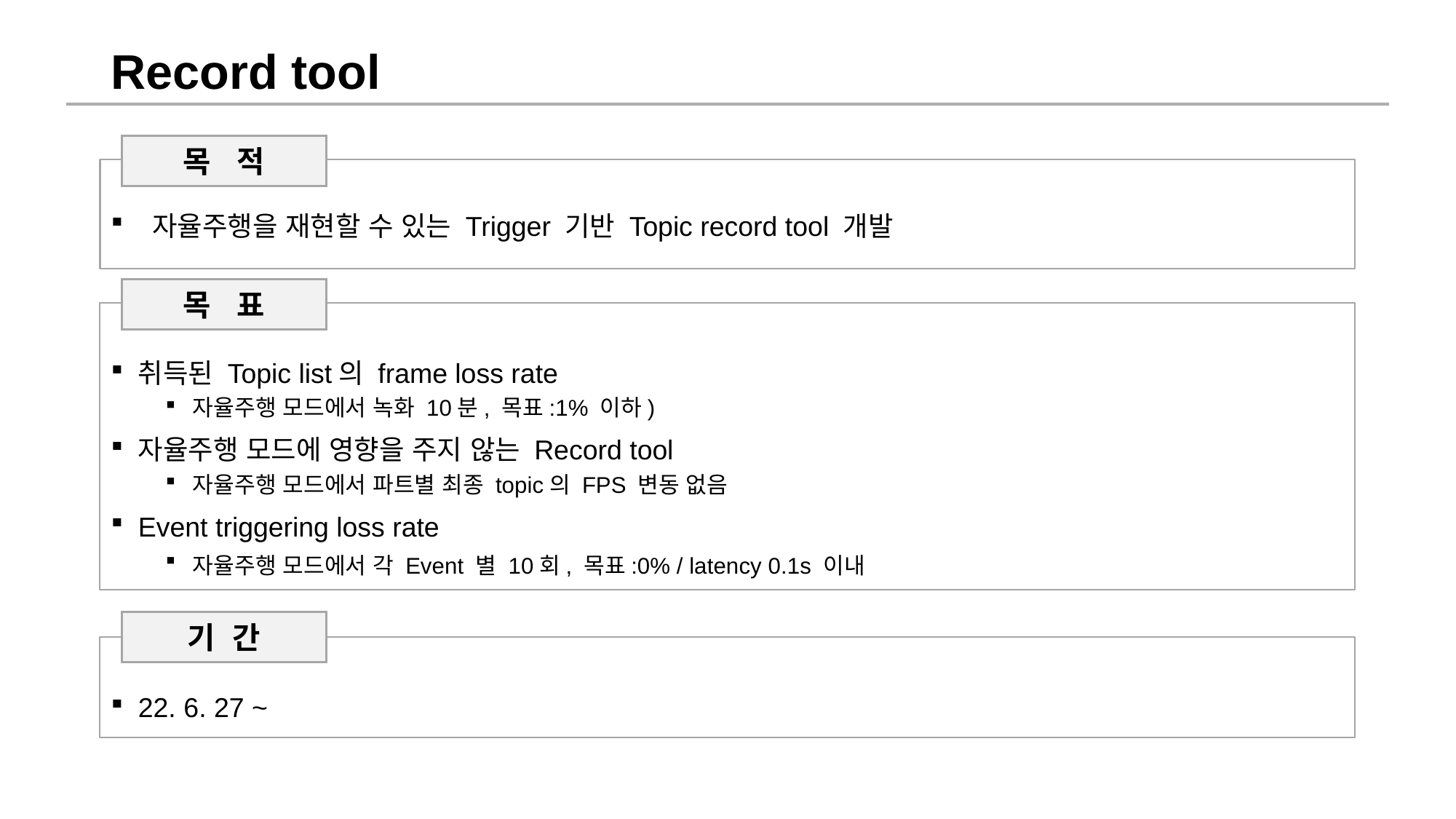

# Record tool
목   적

 자율주행을 재현할 수 있는 Trigger 기반 Topic record tool 개발
목   표

취득된 Topic list의 frame loss rate
자율주행 모드에서 녹화 10분, 목표:1% 이하)
자율주행 모드에 영향을 주지 않는 Record tool
자율주행 모드에서 파트별 최종 topic의 FPS 변동 없음
Event triggering loss rate
자율주행 모드에서 각 Event 별 10회, 목표:0% / latency 0.1s 이내​
기  간

22. 6. 27 ~